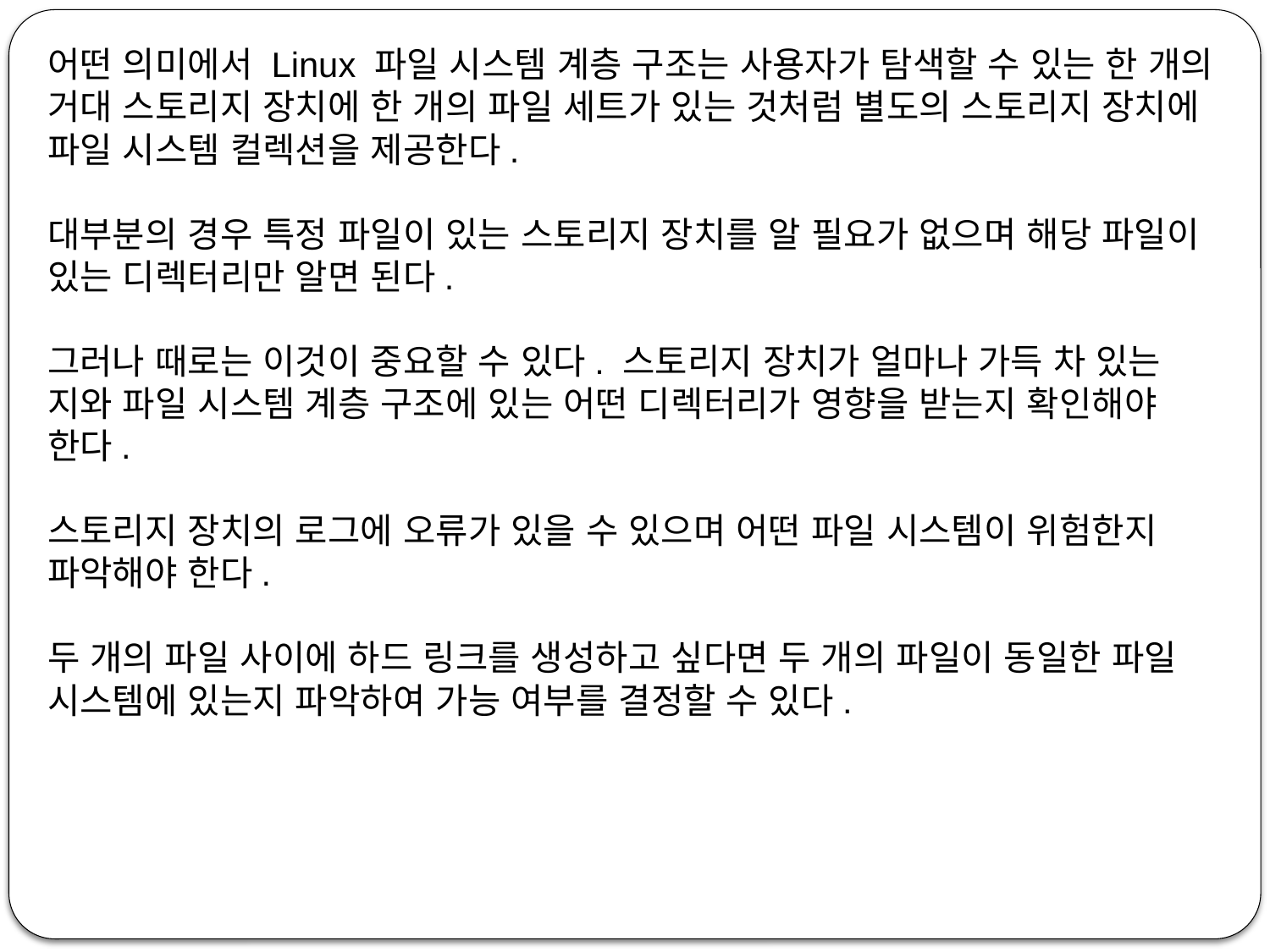

어떤 의미에서 Linux 파일 시스템 계층 구조는 사용자가 탐색할 수 있는 한 개의 거대 스토리지 장치에 한 개의 파일 세트가 있는 것처럼 별도의 스토리지 장치에 파일 시스템 컬렉션을 제공한다.

대부분의 경우 특정 파일이 있는 스토리지 장치를 알 필요가 없으며 해당 파일이 있는 디렉터리만 알면 된다.

그러나 때로는 이것이 중요할 수 있다. 스토리지 장치가 얼마나 가득 차 있는 지와 파일 시스템 계층 구조에 있는 어떤 디렉터리가 영향을 받는지 확인해야 한다.

스토리지 장치의 로그에 오류가 있을 수 있으며 어떤 파일 시스템이 위험한지 파악해야 한다.

두 개의 파일 사이에 하드 링크를 생성하고 싶다면 두 개의 파일이 동일한 파일 시스템에 있는지 파악하여 가능 여부를 결정할 수 있다.